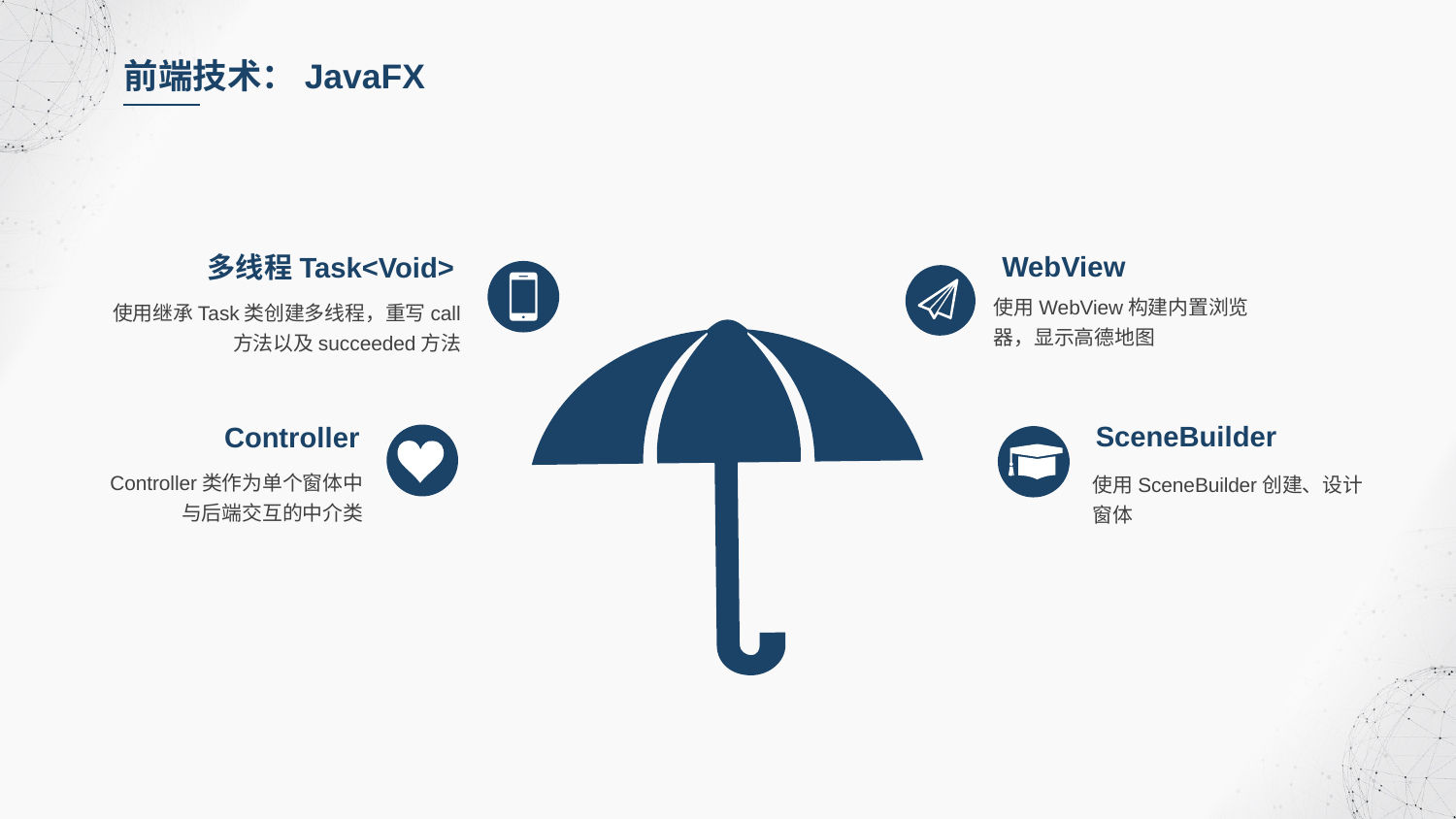

前端技术：JavaFX
WebView
多线程Task<Void>

使用WebView构建内置浏览器，显示高德地图
使用继承Task类创建多线程，重写call方法以及succeeded方法

SceneBuilder
Controller

Controller类作为单个窗体中与后端交互的中介类
使用SceneBuilder创建、设计窗体